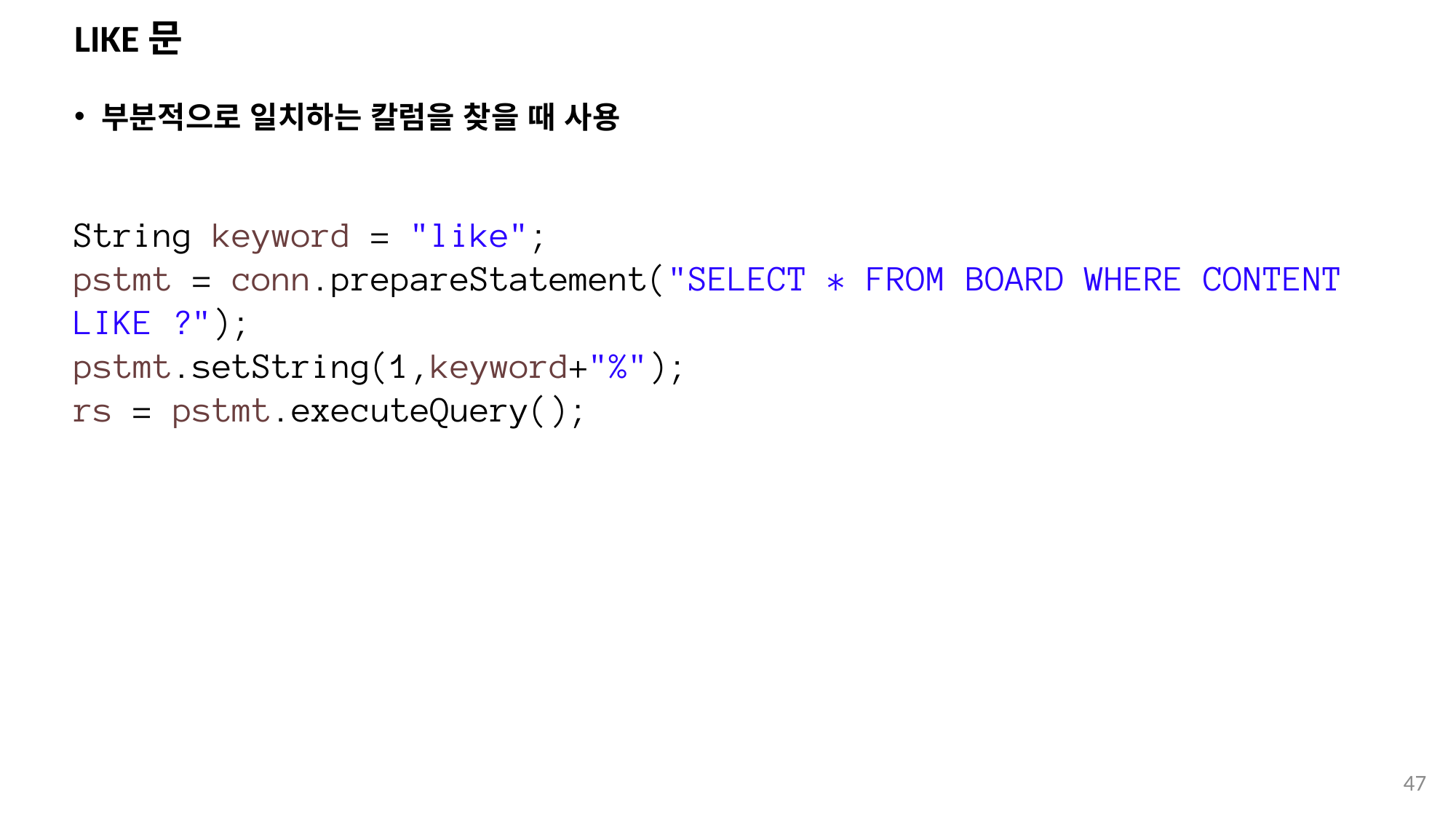

# LIKE문
부분적으로 일치하는 칼럼을 찾을 때 사용

String keyword = "like";
pstmt = conn.prepareStatement("SELECT * FROM BOARD WHERE CONTENT LIKE ?");
pstmt.setString(1,keyword+"%");
rs = pstmt.executeQuery();
47